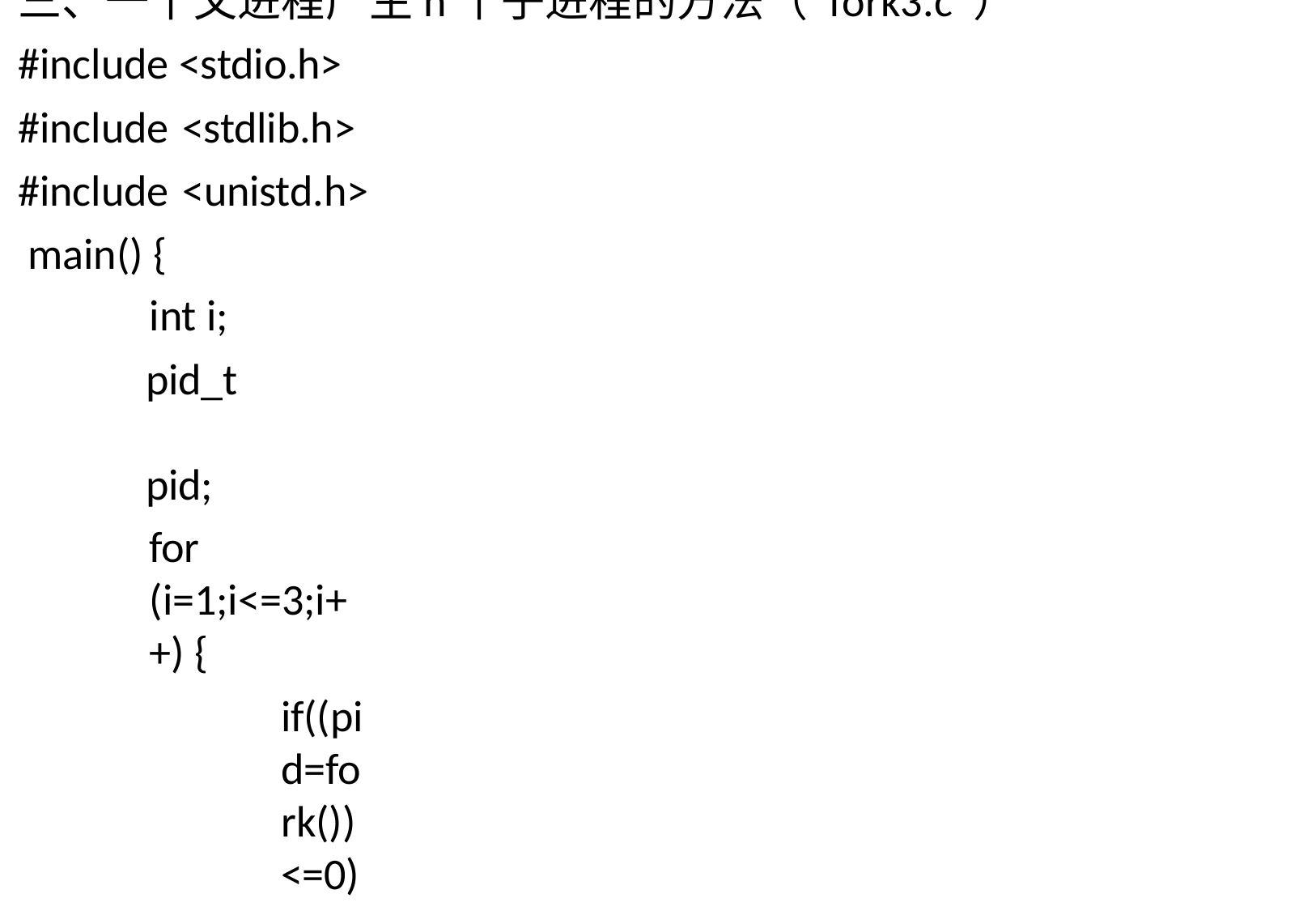

三、一个父进程产生n个子进程的方法（ fork3.c ）
#include <stdio.h>
#include <stdlib.h>  #include <unistd.h>  main() {
int i;
pid_t	pid;
for (i=1;i<=3;i++) {
if((pid=fork())<=0)
break;
else
printf("%d'parent is %d\n",pid,getpid());
}
}